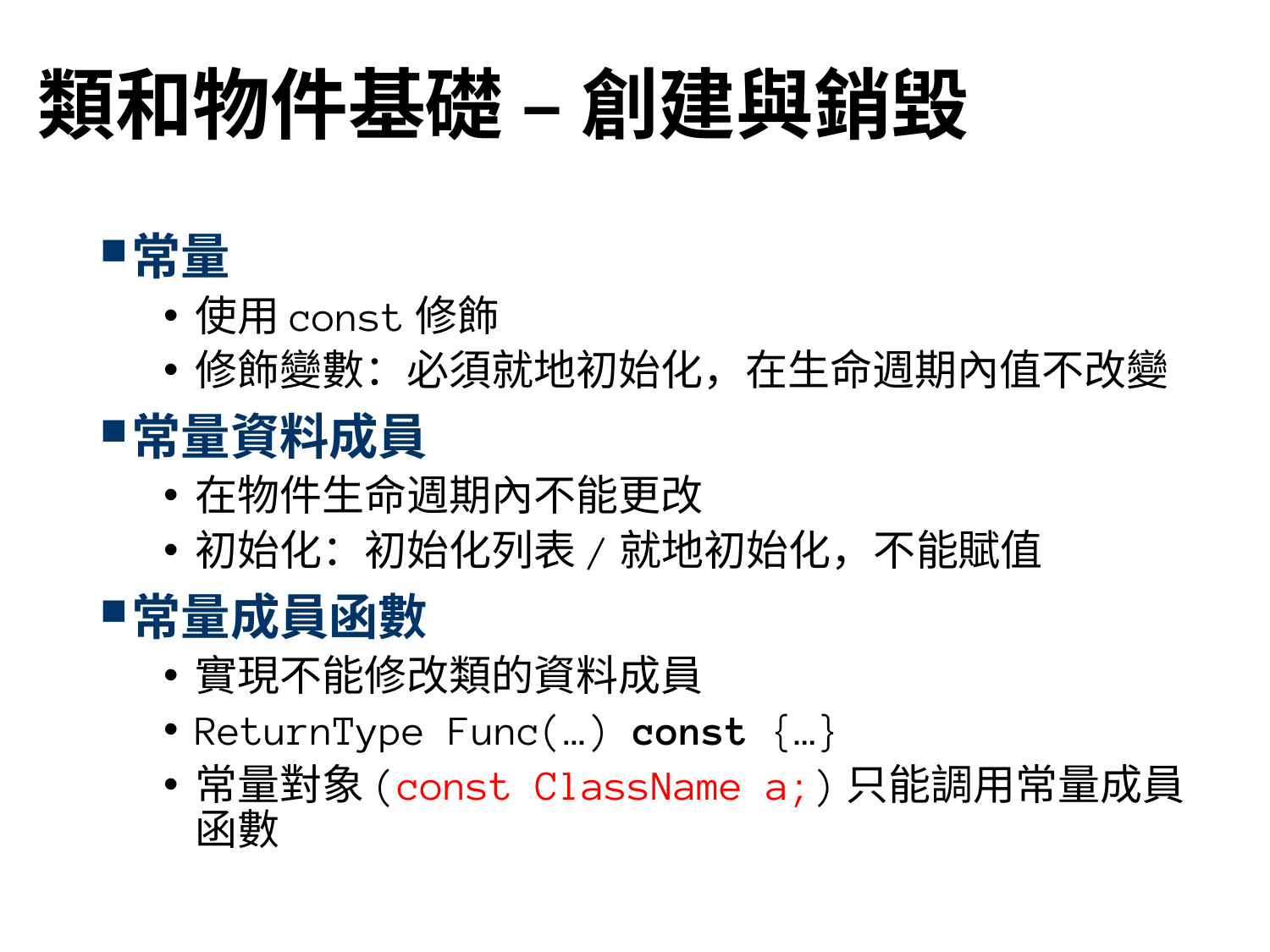

# 類和物件基礎 – 創建與銷毀
常量
使用const修飾
修飾變數：必須就地初始化，在生命週期內值不改變
常量資料成員
在物件生命週期內不能更改
初始化：初始化列表/就地初始化，不能賦值
常量成員函數
實現不能修改類的資料成員
ReturnType Func(…) const {…}
常量對象(const ClassName a;)只能調用常量成員函數